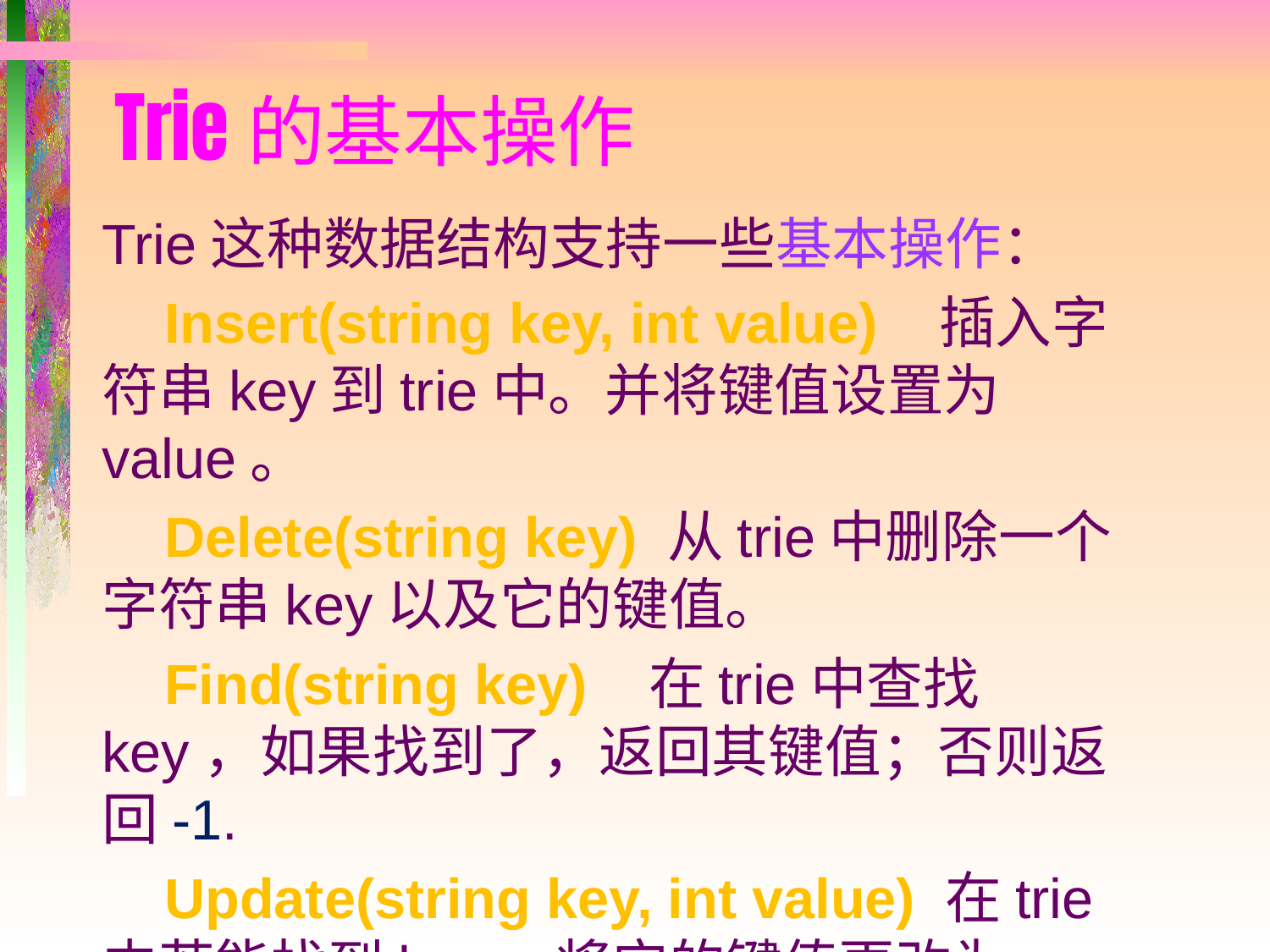

# Trie的基本操作
Trie这种数据结构支持一些基本操作：
    Insert(string key, int value)   插入字符串key到trie中。并将键值设置为value。
    Delete(string key) 从trie中删除一个字符串key以及它的键值。
    Find(string key)   在trie中查找key，如果找到了，返回其键值；否则返回-1.
    Update(string key, int value) 在trie中若能找到key，将它的键值更改为value。